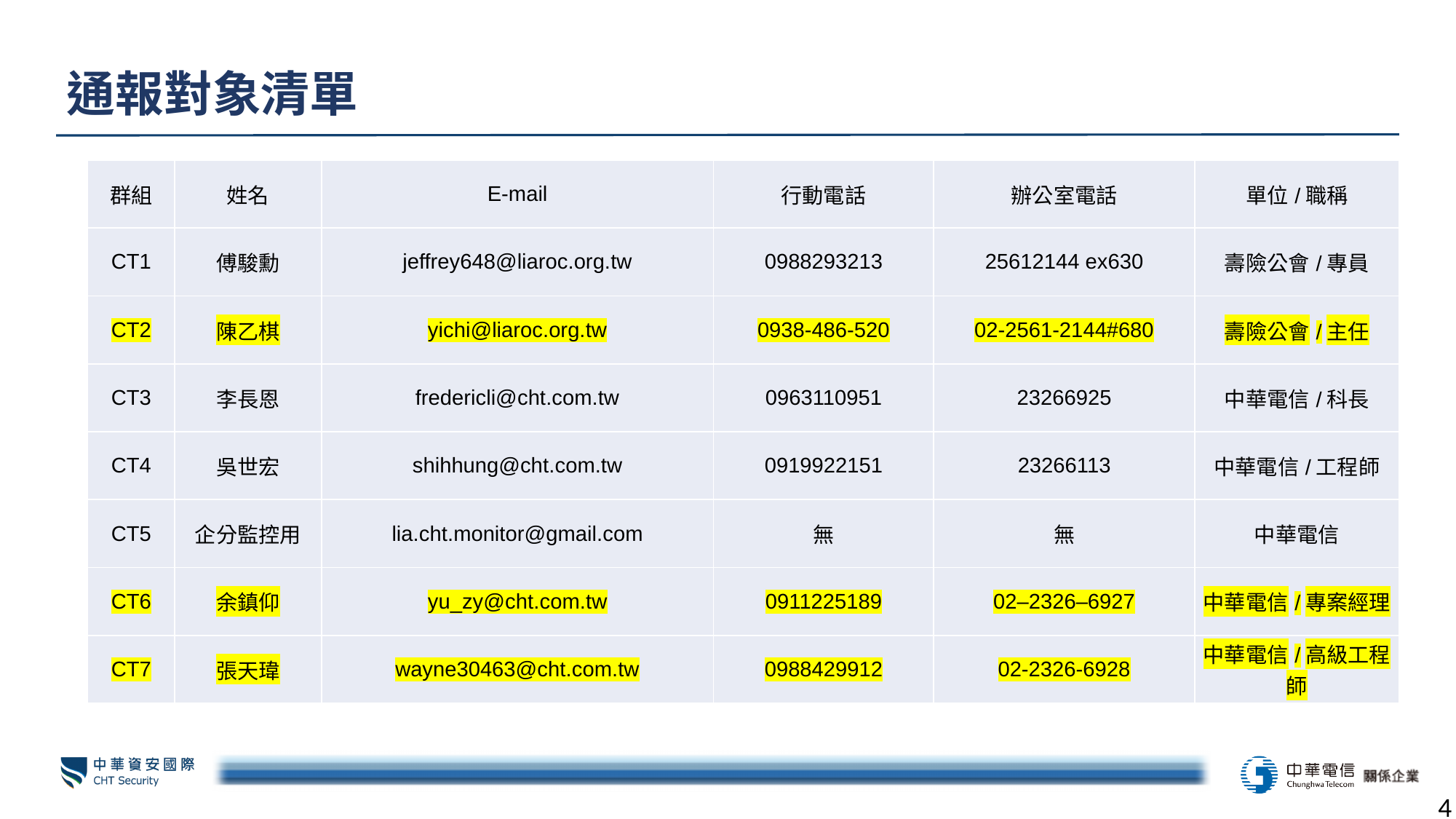

# 通報對象清單
| 群組 | 姓名 | E-mail | 行動電話 | 辦公室電話 | 單位/職稱 |
| --- | --- | --- | --- | --- | --- |
| CT1 | 傅駿勳 | jeffrey648@liaroc.org.tw | 0988293213 | 25612144 ex630 | 壽險公會/專員 |
| CT2 | 陳乙棋 | yichi@liaroc.org.tw | 0938-486-520 | 02-2561-2144#680 | 壽險公會/主任 |
| CT3 | 李長恩 | fredericli@cht.com.tw | 0963110951 | 23266925 | 中華電信/科長 |
| CT4 | 吳世宏 | shihhung@cht.com.tw | 0919922151 | 23266113 | 中華電信/工程師 |
| CT5 | 企分監控用 | lia.cht.monitor@gmail.com | 無 | 無 | 中華電信 |
| CT6 | 余鎮仰 | yu\_zy@cht.com.tw | 0911225189 | 02–2326–6927 | 中華電信/專案經理 |
| CT7 | 張天瑋 | wayne30463@cht.com.tw | 0988429912 | 02-2326-6928 | 中華電信/高級工程師 |
4